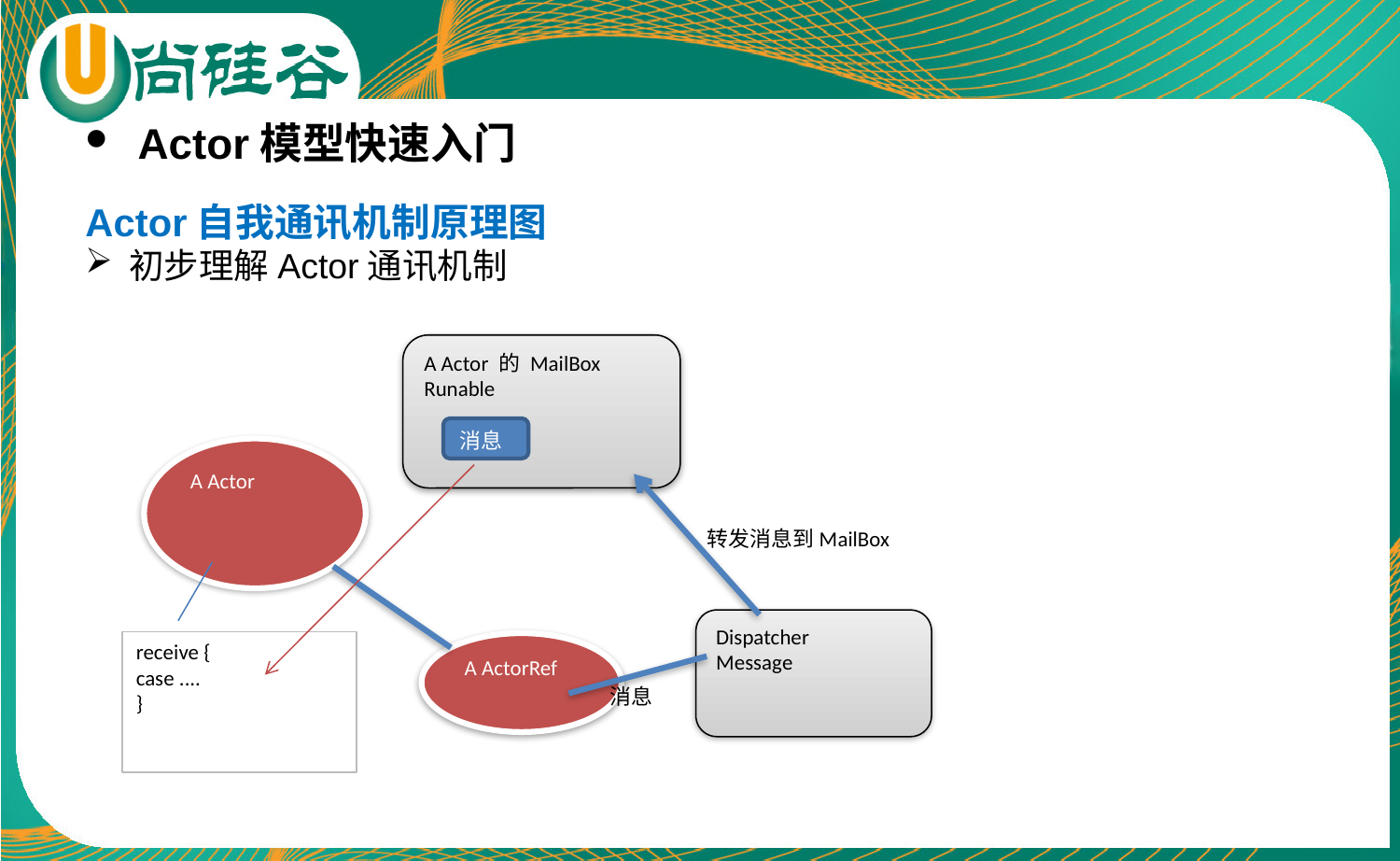

Actor模型快速入门
Actor自我通讯机制原理图
初步理解Actor通讯机制

A Actor 的 MailBox
Runable
消息
A Actor
转发消息到MailBox
Dispatcher
Message
receive {
case ....
}
A ActorRef
消息